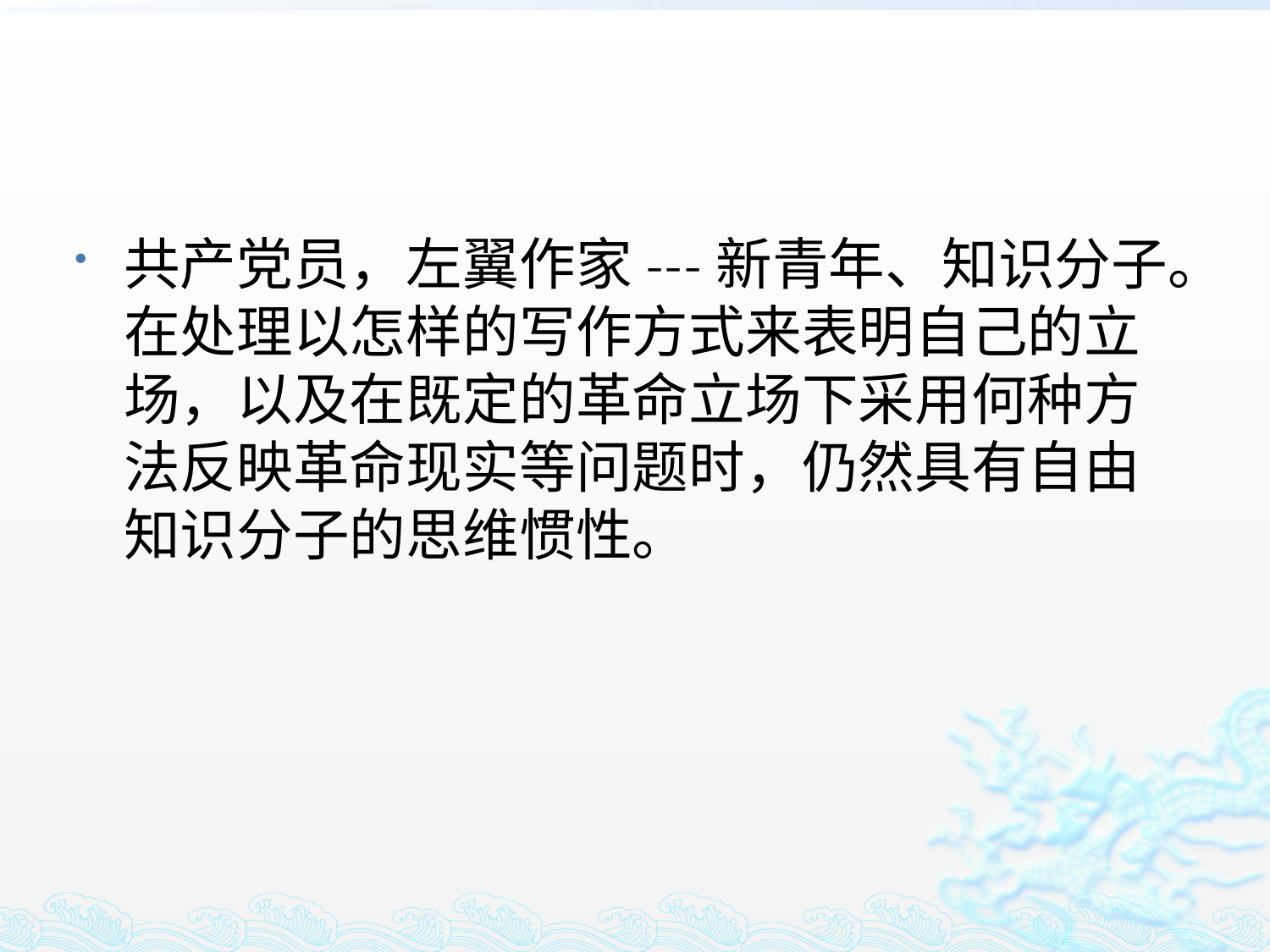

#
共产党员，左翼作家---新青年、知识分子。在处理以怎样的写作方式来表明自己的立场，以及在既定的革命立场下采用何种方法反映革命现实等问题时，仍然具有自由知识分子的思维惯性。